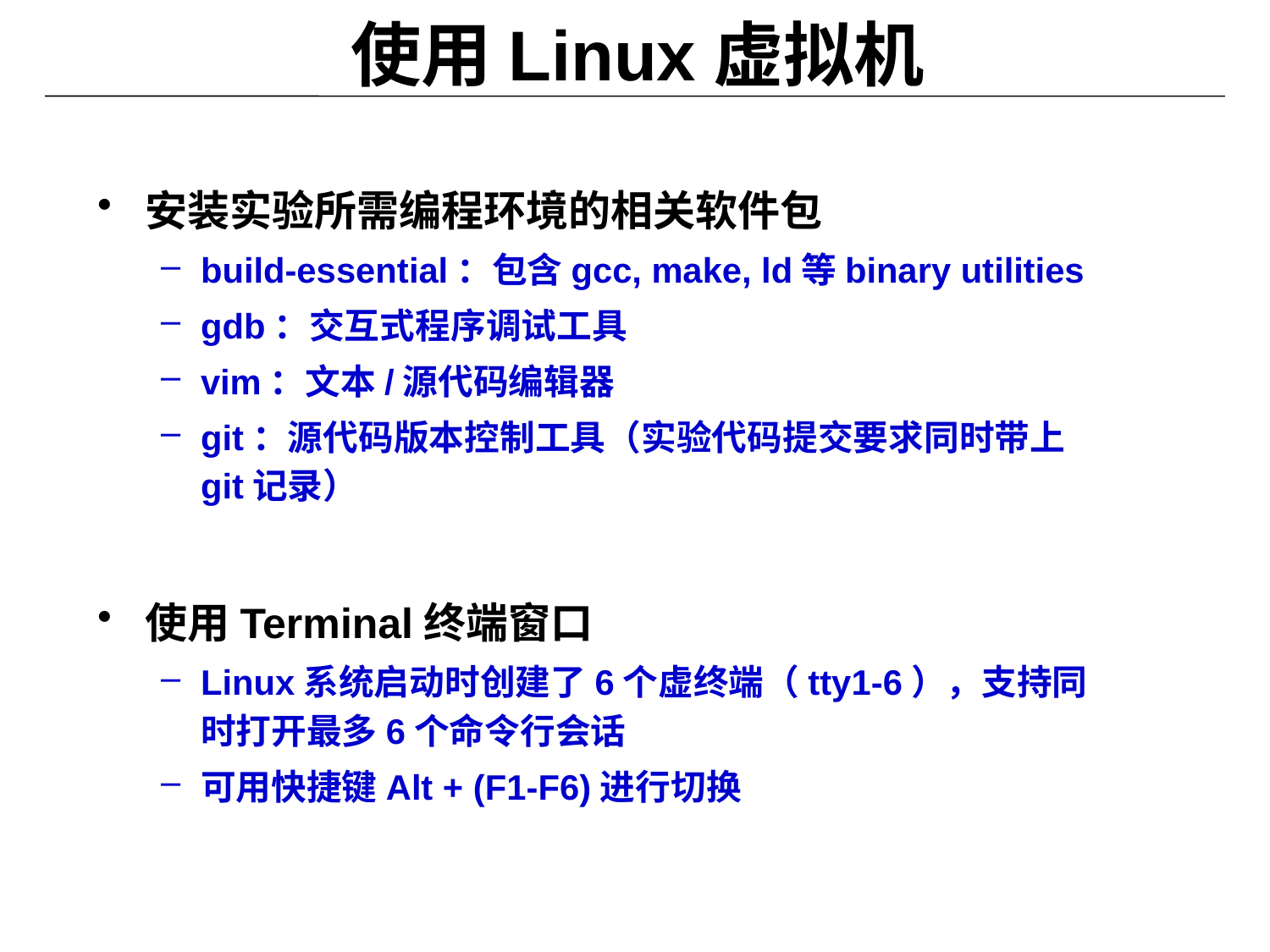

# 使用Linux虚拟机
安装实验所需编程环境的相关软件包
build-essential：包含gcc, make, ld等binary utilities
gdb：交互式程序调试工具
vim：文本/源代码编辑器
git：源代码版本控制工具（实验代码提交要求同时带上git记录）

使用Terminal终端窗口
Linux系统启动时创建了6个虚终端（tty1-6），支持同时打开最多6个命令行会话
可用快捷键Alt + (F1-F6)进行切换